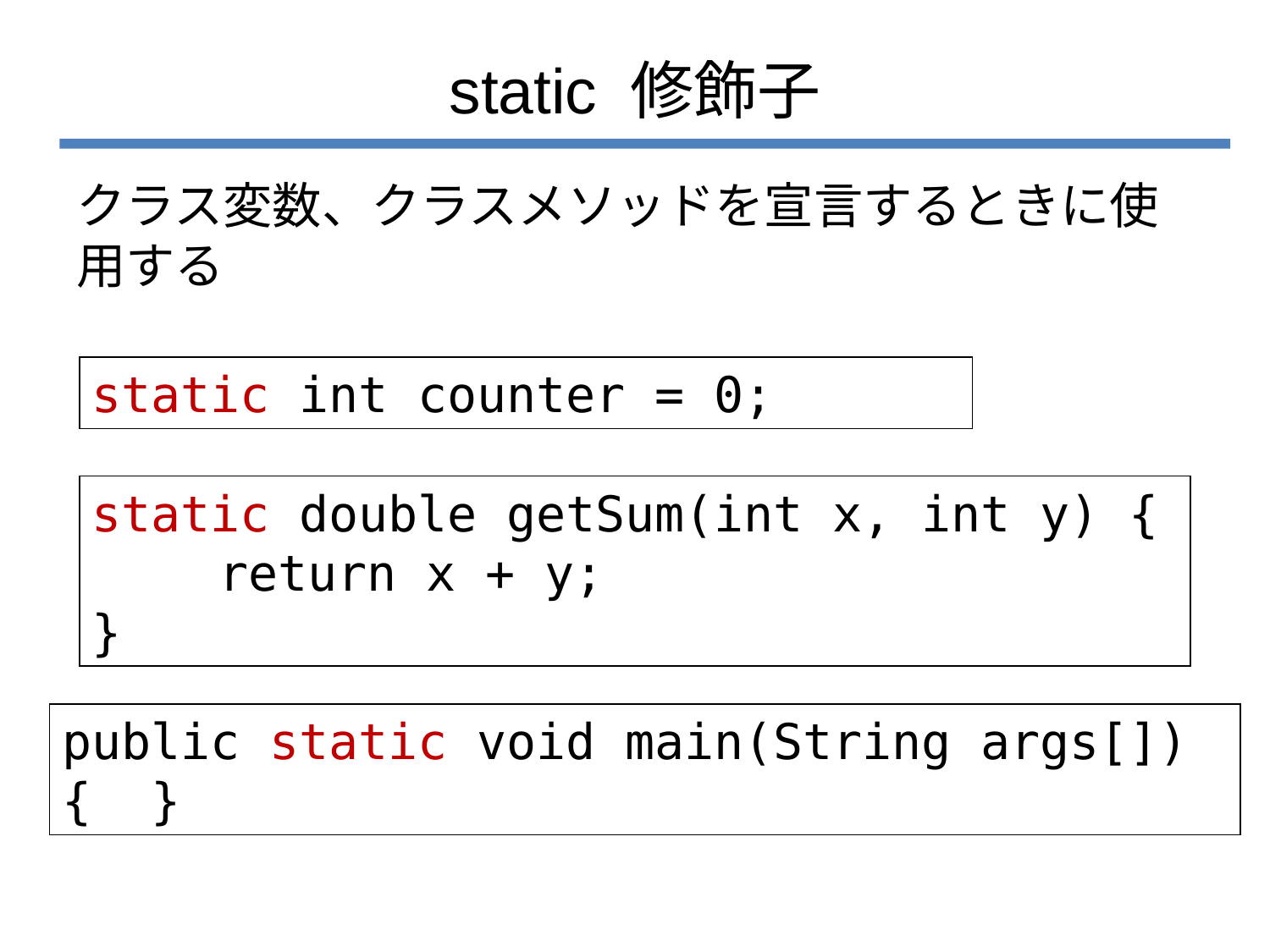

# static 修飾子
クラス変数、クラスメソッドを宣言するときに使用する
static int counter = 0;
static double getSum(int x, int y) {
	return x + y;
}
public static void main(String args[]) {  }